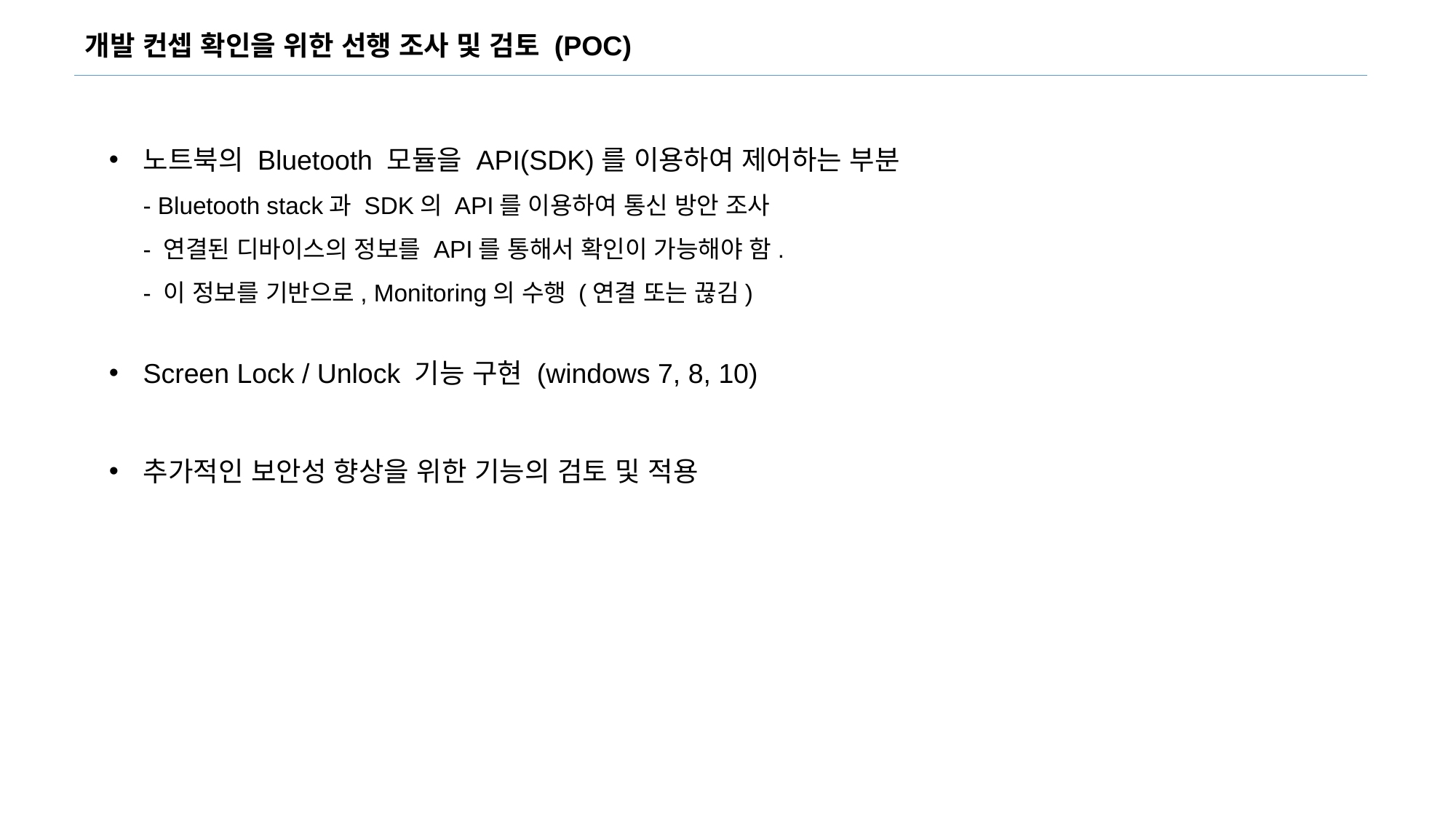

개발 컨셉 확인을 위한 선행 조사 및 검토 (POC)
노트북의 Bluetooth 모듈을 API(SDK)를 이용하여 제어하는 부분
- Bluetooth stack과 SDK의 API를 이용하여 통신 방안 조사
- 연결된 디바이스의 정보를 API를 통해서 확인이 가능해야 함.
- 이 정보를 기반으로, Monitoring의 수행 (연결 또는 끊김)
Screen Lock / Unlock 기능 구현 (windows 7, 8, 10)
추가적인 보안성 향상을 위한 기능의 검토 및 적용